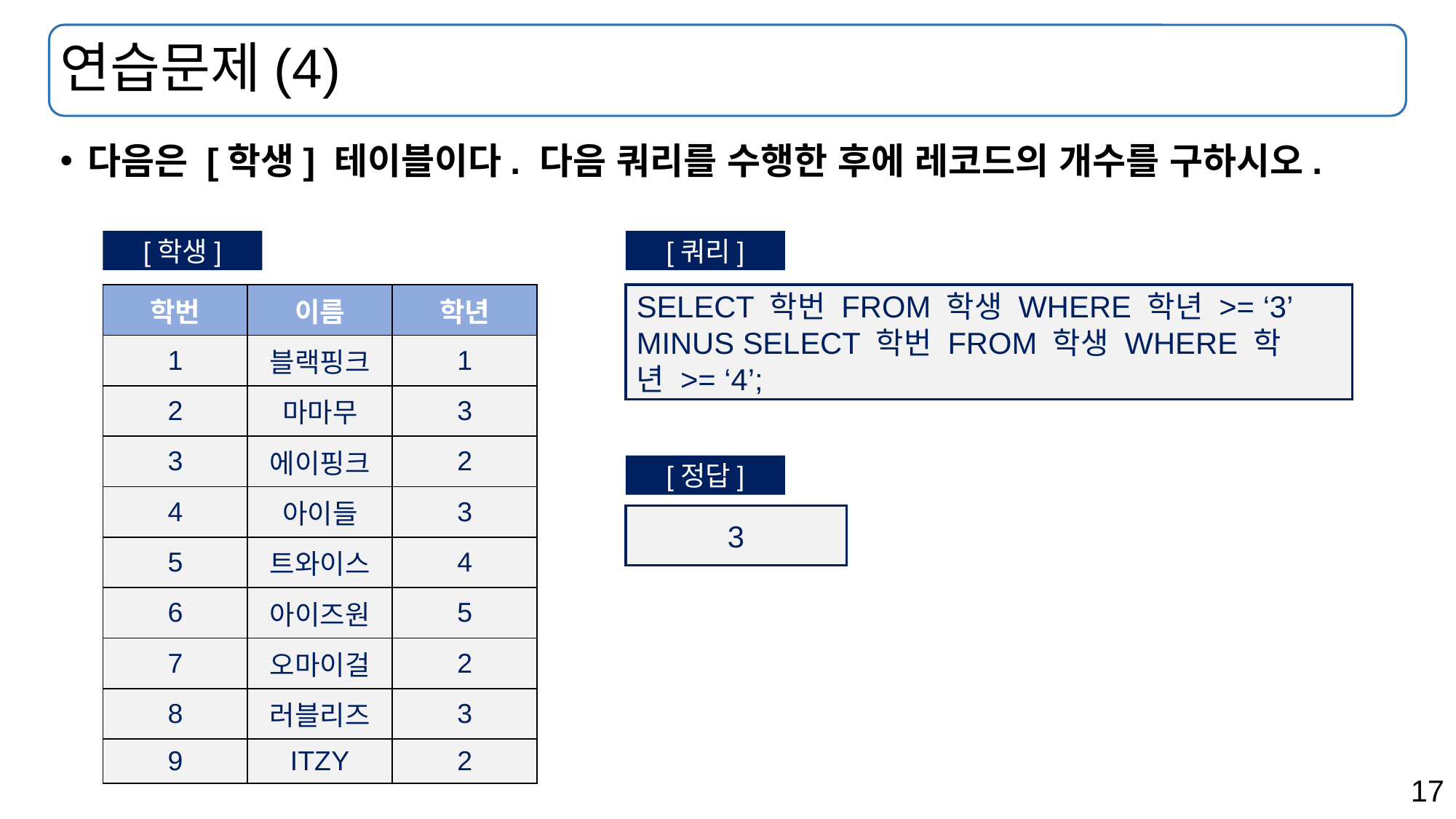

# 연습문제(4)
다음은 [학생] 테이블이다. 다음 쿼리를 수행한 후에 레코드의 개수를 구하시오.
[학생]
[쿼리]
| 학번 | 이름 | 학년 |
| --- | --- | --- |
| 1 | 블랙핑크 | 1 |
| 2 | 마마무 | 3 |
| 3 | 에이핑크 | 2 |
| 4 | 아이들 | 3 |
| 5 | 트와이스 | 4 |
| 6 | 아이즈원 | 5 |
| 7 | 오마이걸 | 2 |
| 8 | 러블리즈 | 3 |
| 9 | ITZY | 2 |
SELECT 학번 FROM 학생 WHERE 학년 >= ‘3’
MINUS SELECT 학번 FROM 학생 WHERE 학년 >= ‘4’;
[정답]
3